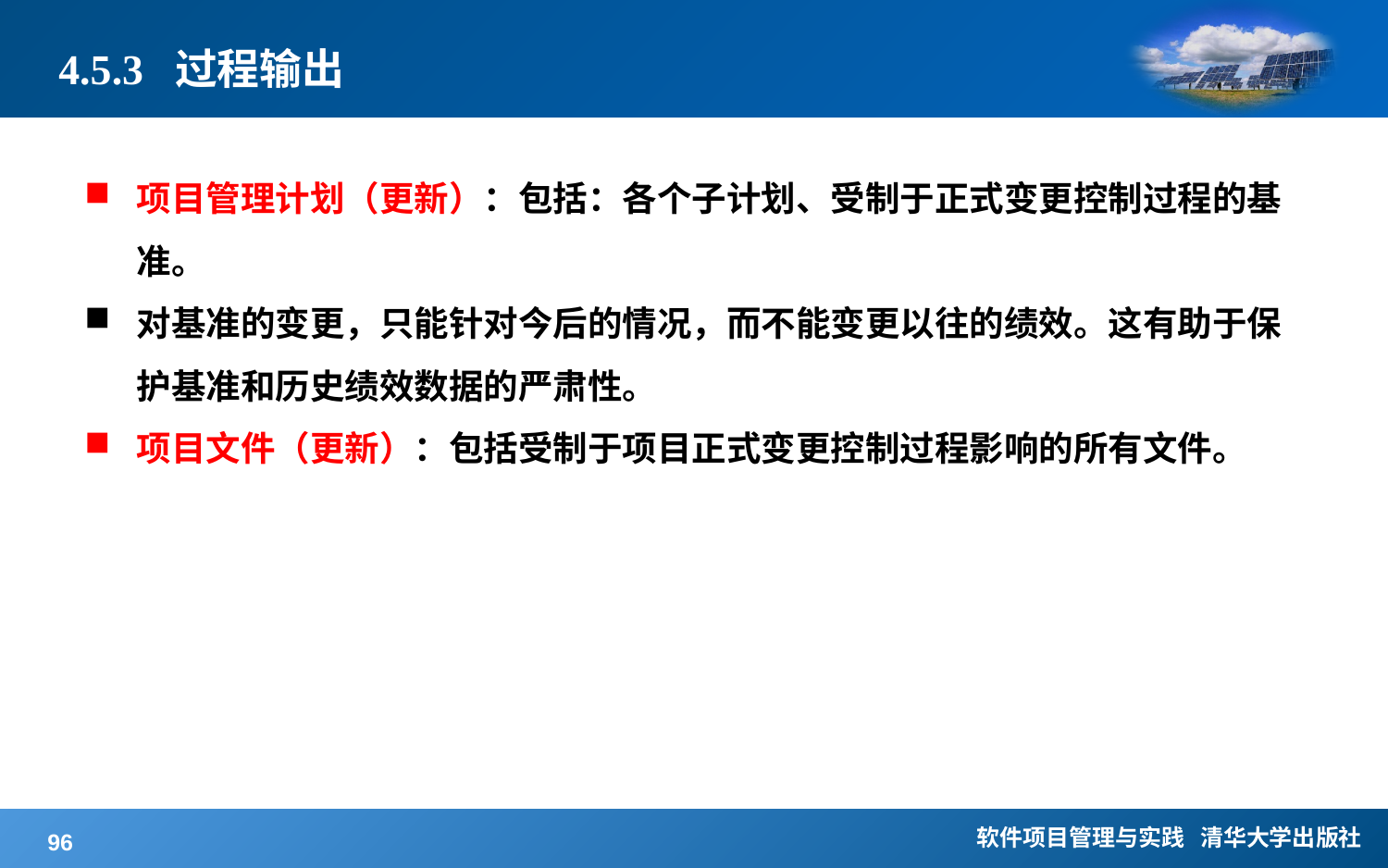

# 4.5.3  过程输出
项目管理计划（更新）：包括：各个子计划、受制于正式变更控制过程的基准。
对基准的变更，只能针对今后的情况，而不能变更以往的绩效。这有助于保护基准和历史绩效数据的严肃性。
项目文件（更新）：包括受制于项目正式变更控制过程影响的所有文件。